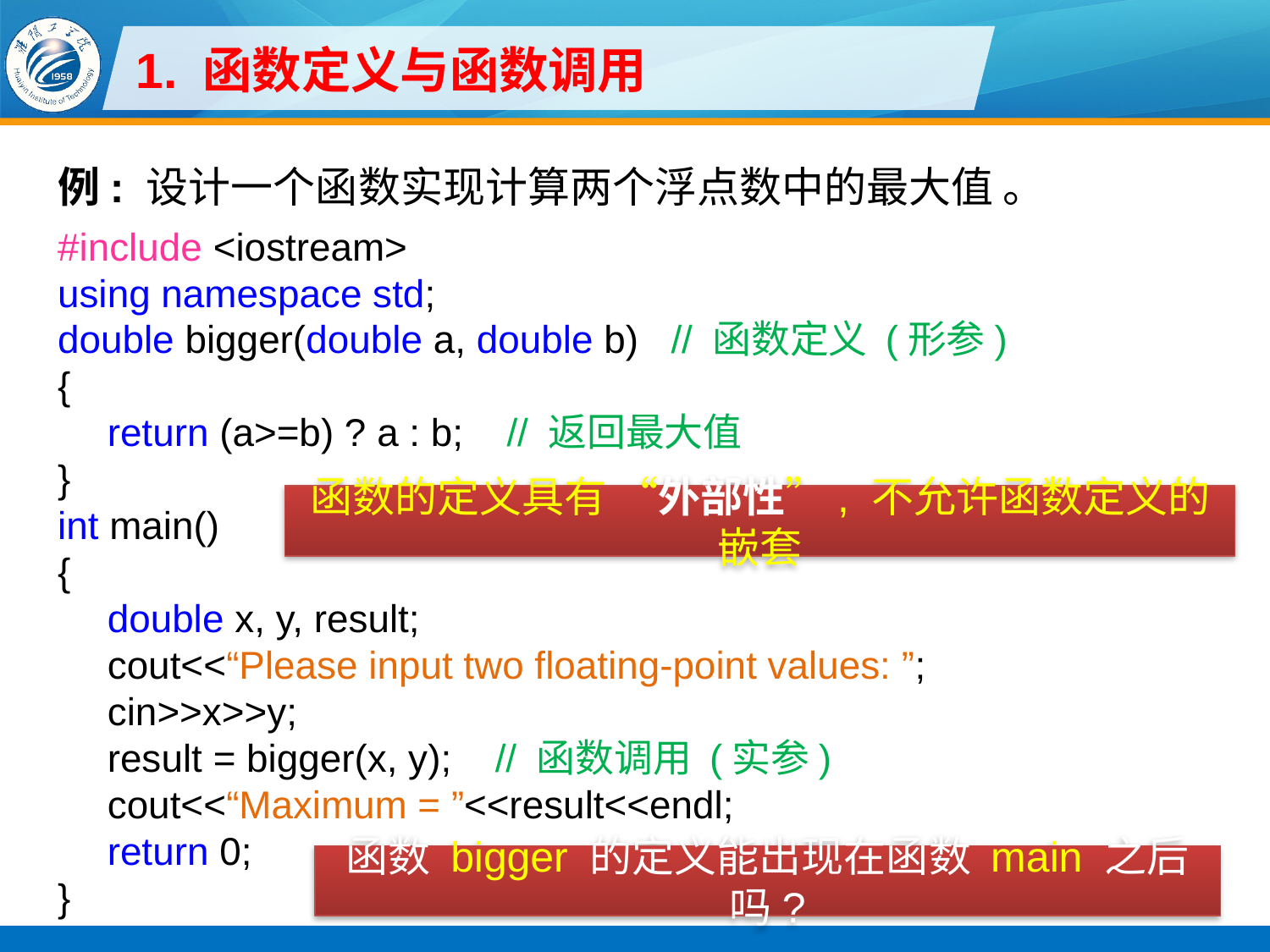

# 1. 函数定义与函数调用
例: 设计一个函数实现计算两个浮点数中的最大值 。
#include <iostream>
using namespace std;
double bigger(double a, double b)   // 函数定义 (形参)
{
return (a>=b) ? a : b;    // 返回最大值
}
int main()
{
double x, y, result;
cout<<“Please input two floating-point values: ”;
cin>>x>>y;
result = bigger(x, y);    // 函数调用 (实参)
cout<<“Maximum = ”<<result<<endl;
return 0;
}
函数的定义具有 “外部性”, 不允许函数定义的嵌套
函数 bigger 的定义能出现在函数 main 之后吗?